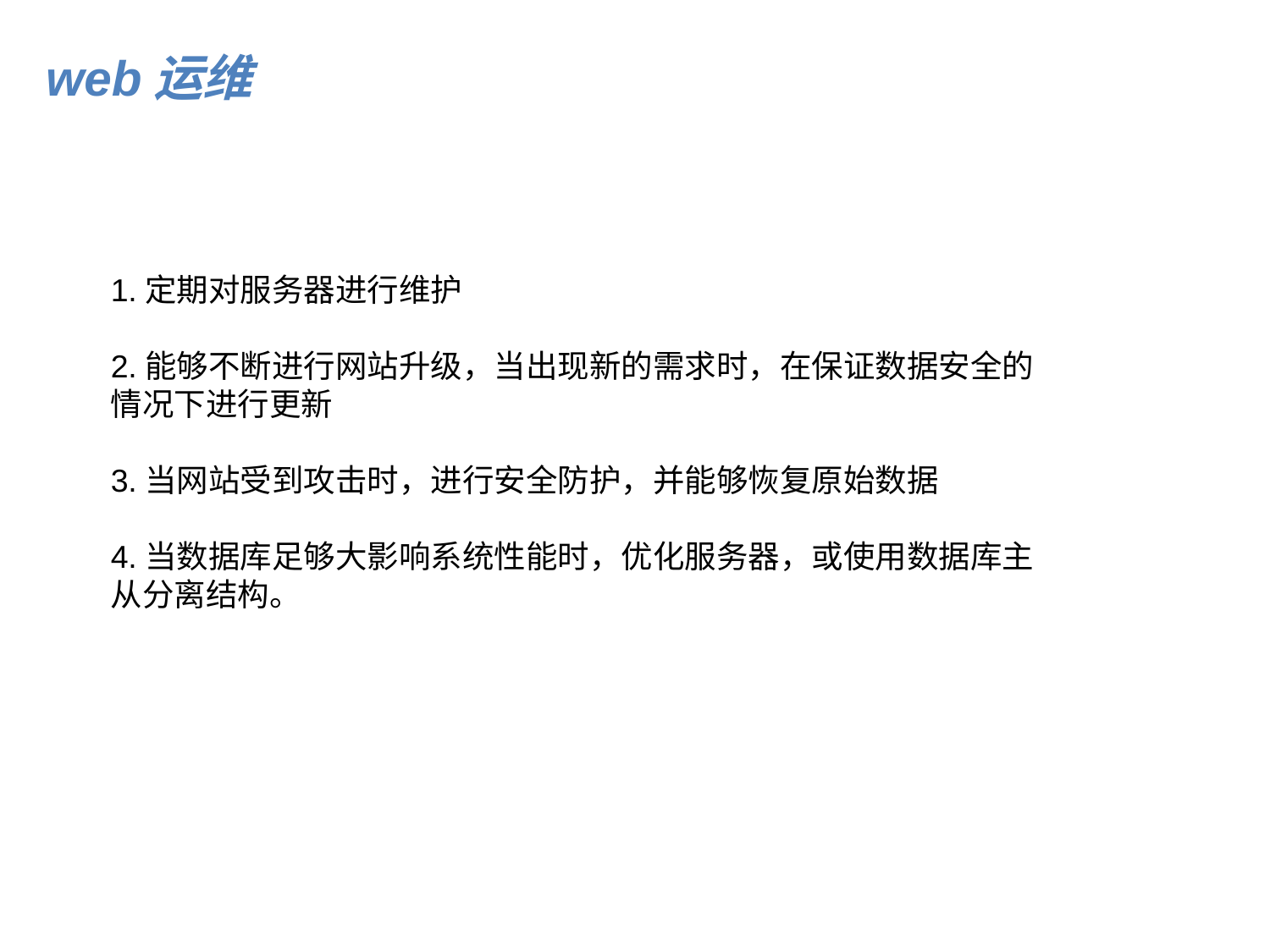

web运维
1.定期对服务器进行维护

2.能够不断进行网站升级，当出现新的需求时，在保证数据安全的情况下进行更新

3.当网站受到攻击时，进行安全防护，并能够恢复原始数据

4.当数据库足够大影响系统性能时，优化服务器，或使用数据库主从分离结构。
点击添加文本
点击添加文本
点击添加文本
点击添加文本